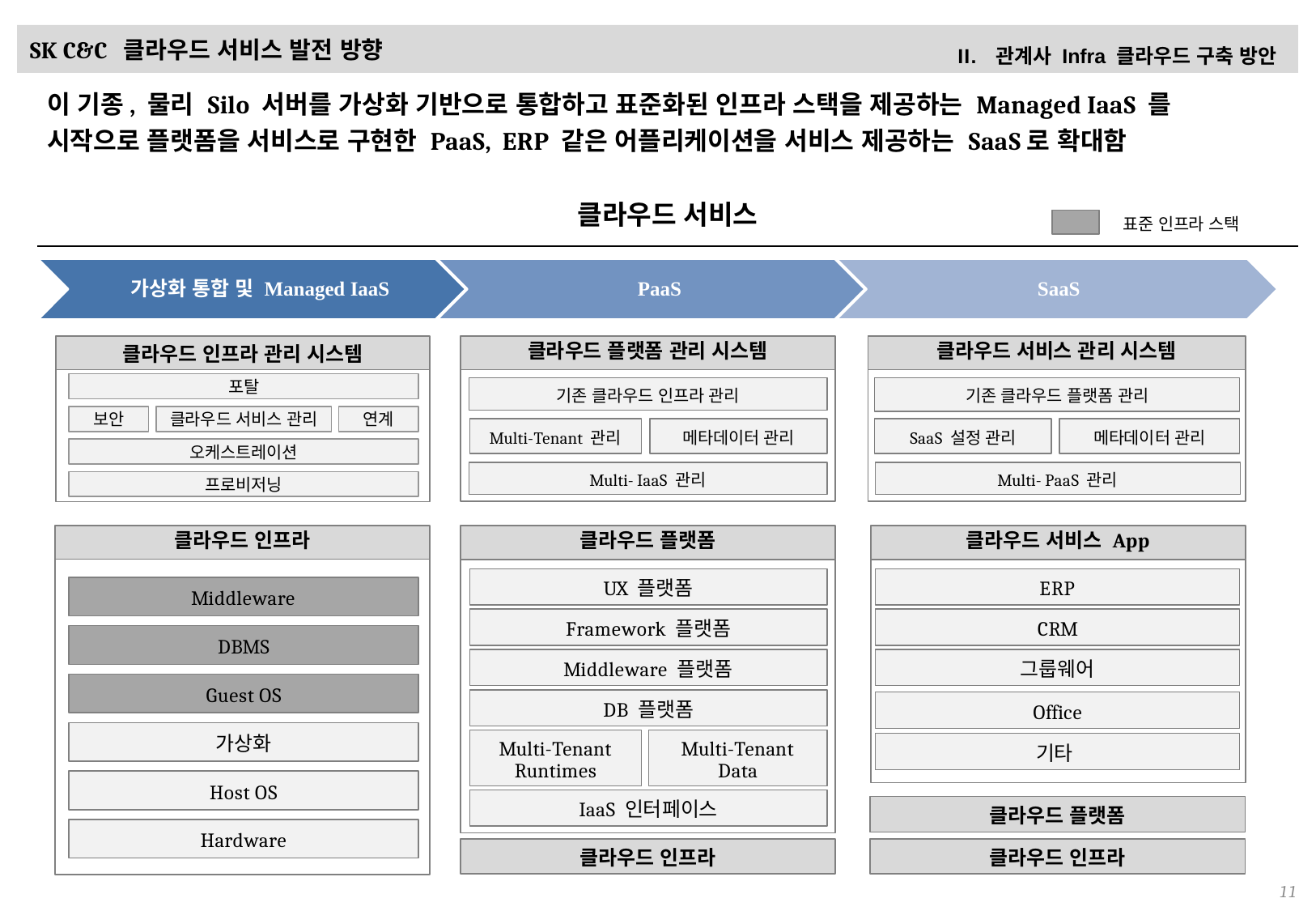

# SK C&C  클라우드 서비스 발전 방향
관계사 Infra 클라우드 구축 방안
이 기종, 물리 Silo 서버를 가상화 기반으로 통합하고 표준화된 인프라 스택을 제공하는 Managed IaaS 를 시작으로 플랫폼을 서비스로 구현한 PaaS,  ERP 같은 어플리케이션을 서비스 제공하는 SaaS로 확대함
클라우드 서비스
표준 인프라 스택

가상화 통합 및 Managed IaaS
PaaS
SaaS
클라우드 인프라 관리 시스템
클라우드 플랫폼 관리 시스템
클라우드 서비스 관리 시스템

포탈
기존 클라우드 인프라 관리
기존 클라우드 플랫폼 관리
보안
클라우드 서비스 관리
연계
Multi-Tenant 관리
메타데이터 관리
SaaS 설정 관리
메타데이터 관리
오케스트레이션
Multi- IaaS 관리
Multi- PaaS 관리
프로비저닝
클라우드 인프라
클라우드 플랫폼
클라우드 서비스 App

UX 플랫폼
ERP
Middleware
Framework 플랫폼
CRM
DBMS
Middleware 플랫폼
그룹웨어
Guest OS
DB 플랫폼
Office
가상화
Multi-Tenant Runtimes
Multi-Tenant
Data
기타
Host OS
IaaS 인터페이스
클라우드 플랫폼
Hardware
클라우드 인프라
클라우드 인프라